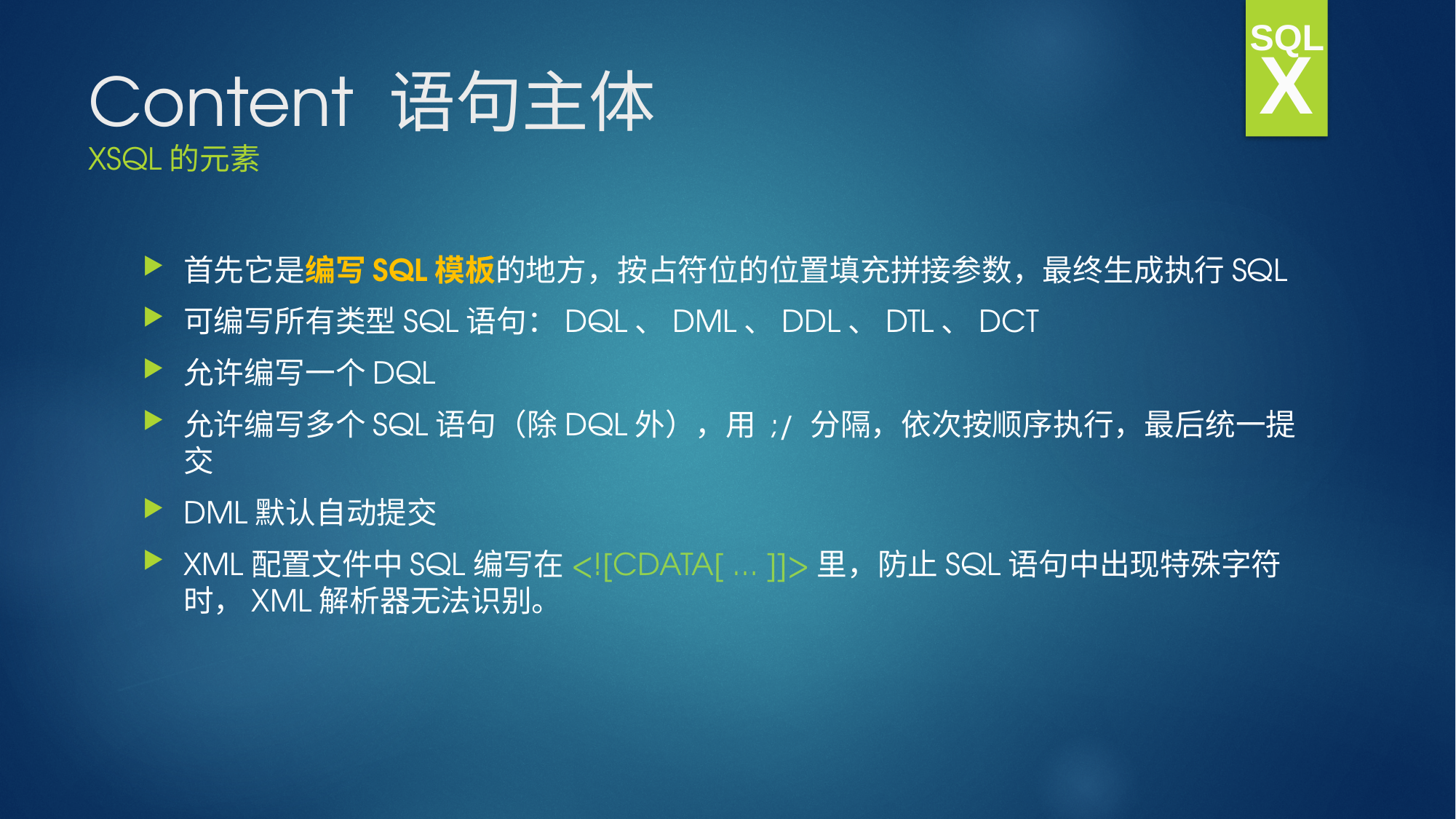

SQL
X
# Content 语句主体 XSQL的元素
首先它是编写SQL模板的地方，按占符位的位置填充拼接参数，最终生成执行SQL
可编写所有类型SQL语句：DQL、DML、DDL、DTL、DCT
允许编写一个DQL
允许编写多个SQL语句（除DQL外），用 ;/ 分隔，依次按顺序执行，最后统一提交
DML默认自动提交
XML配置文件中SQL编写在<![CDATA[ … ]]>里，防止SQL语句中出现特殊字符时，XML解析器无法识别。